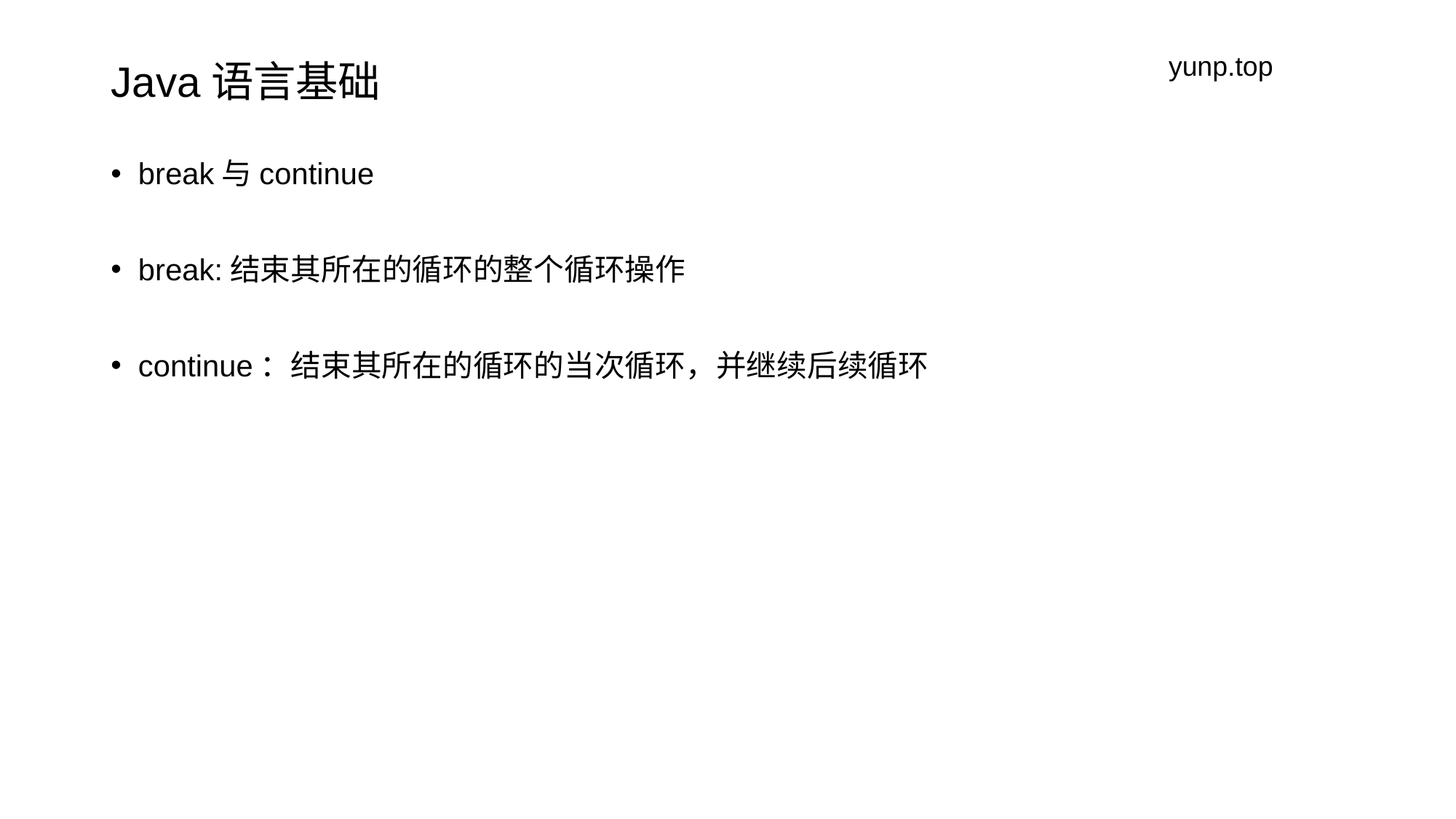

# Java语言基础
yunp.top
break与continue

break:结束其所在的循环的整个循环操作

continue：结束其所在的循环的当次循环，并继续后续循环